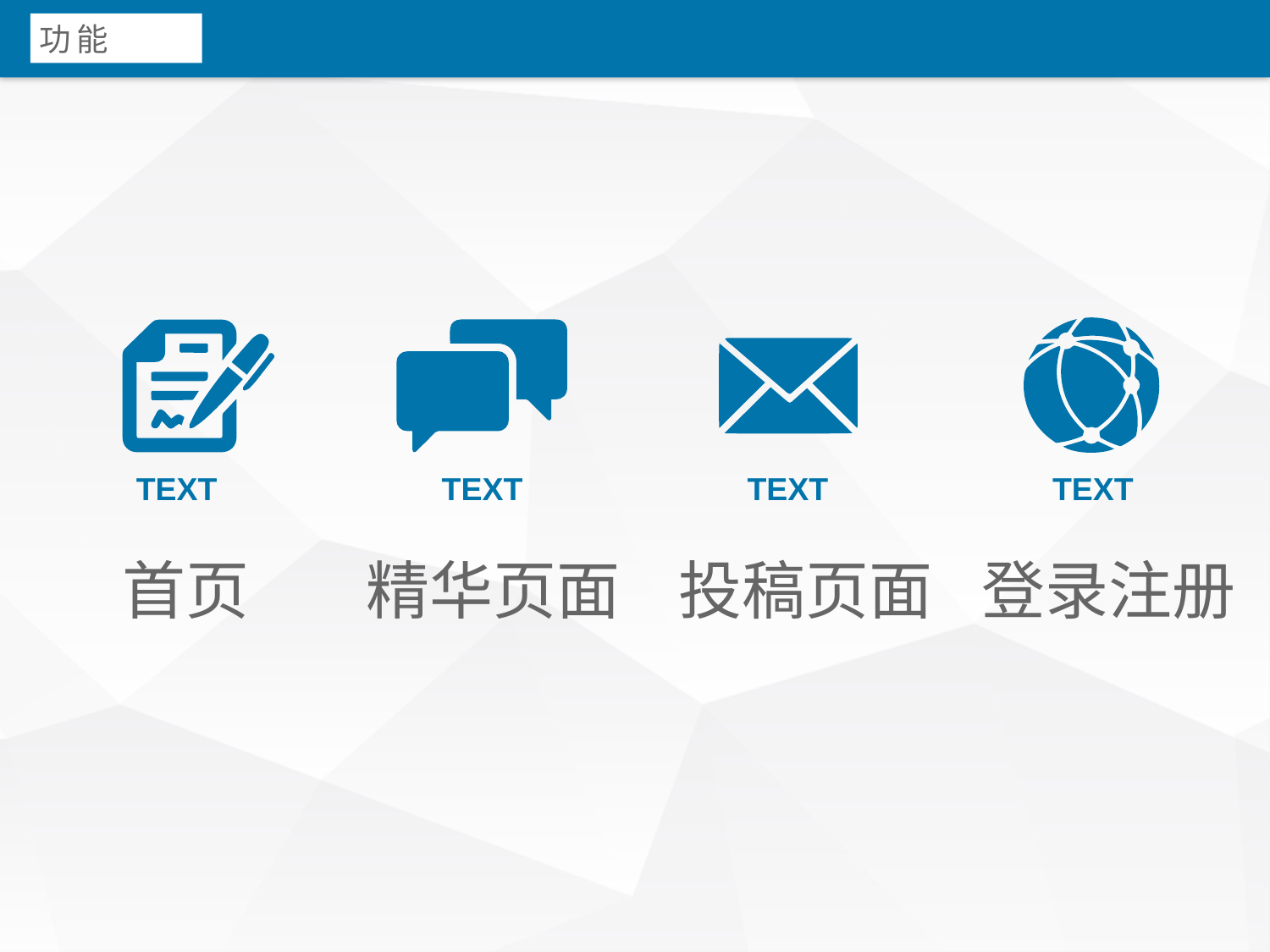

功能

TEXT
TEXT
TEXT
TEXT
首页
精华页面
投稿页面
登录注册